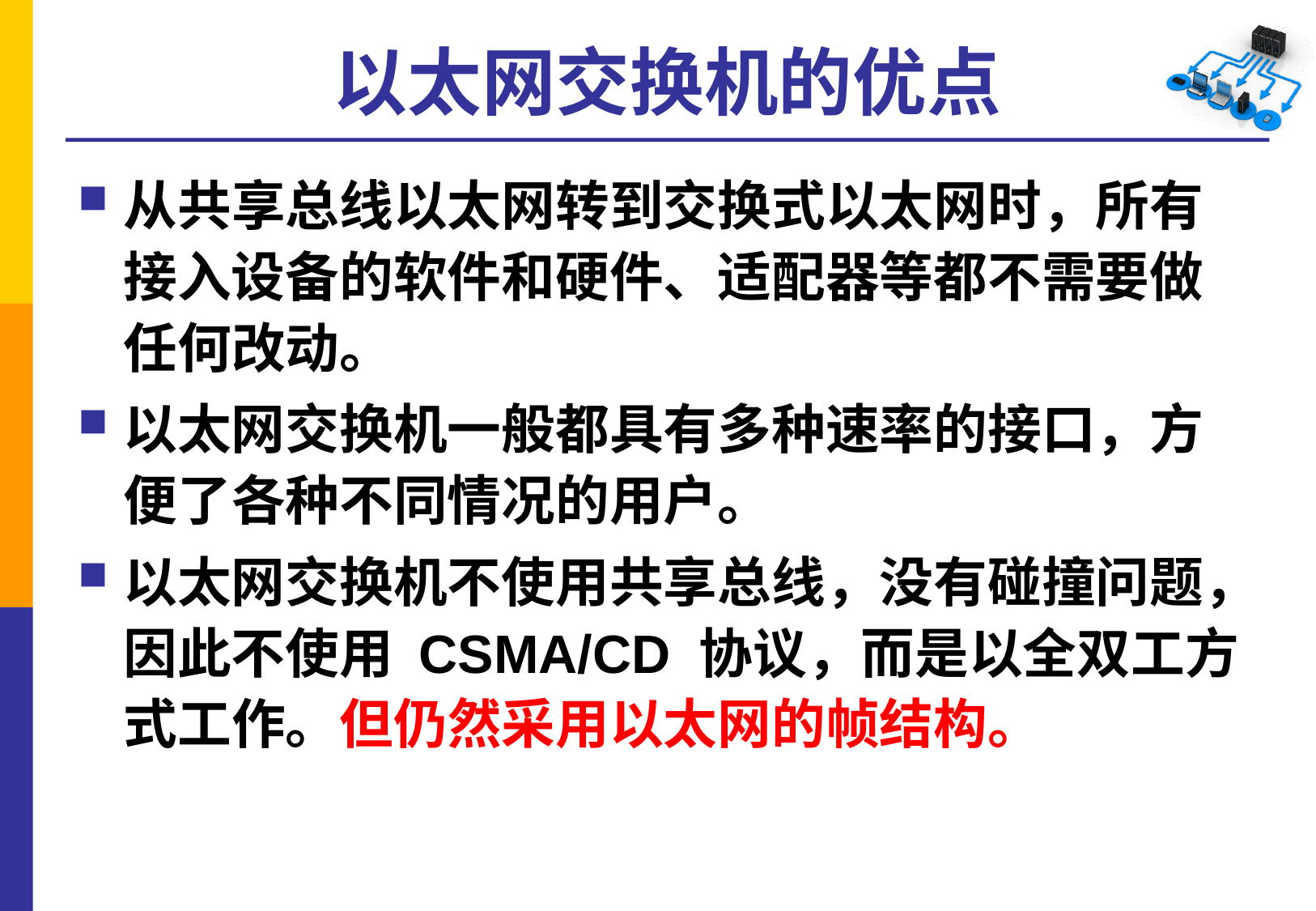

# 以太网交换机的优点
从共享总线以太网转到交换式以太网时，所有接入设备的软件和硬件、适配器等都不需要做任何改动。
以太网交换机一般都具有多种速率的接口，方便了各种不同情况的用户。
以太网交换机不使用共享总线，没有碰撞问题，因此不使用 CSMA/CD 协议，而是以全双工方式工作。但仍然采用以太网的帧结构。